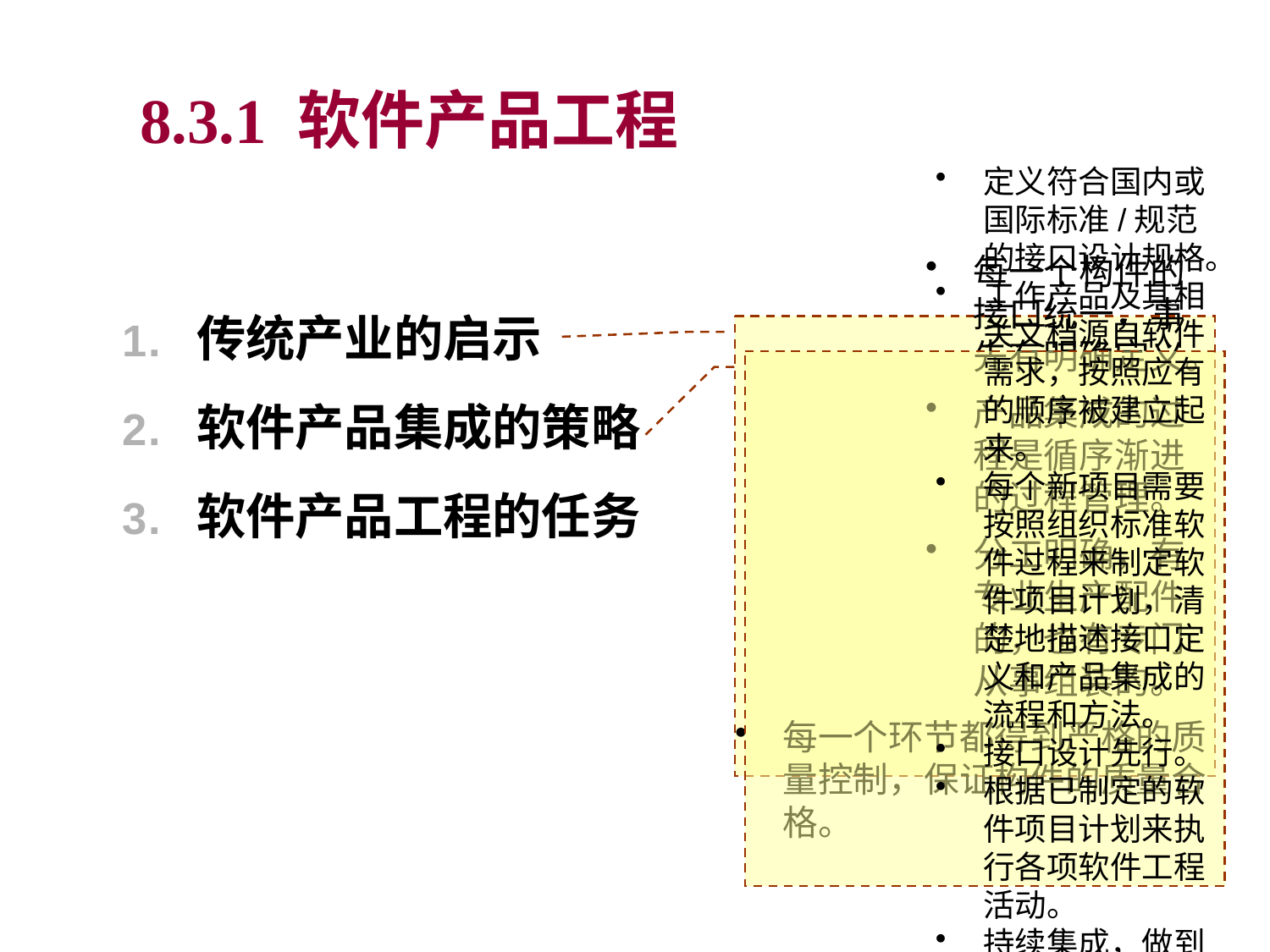

8.3.1 软件产品工程
传统产业的启示
软件产品集成的策略
软件产品工程的任务
每一个构件的接口统一，事先有明确定义。
产品集成的过程是循序渐进的过程管理。
分工明确，有专业生产配件的，也有专门从事组装的。
每一个环节都得到严格的质量控制，保证构件的质量合格。
定义符合国内或国际标准/规范的接口设计规格。
工作产品及其相关文档源自软件需求，按照应有的顺序被建立起来。
每个新项目需要按照组织标准软件过程来制定软件项目计划，清楚地描述接口定义和产品集成的流程和方法。
接口设计先行。
根据已制定的软件项目计划来执行各项软件工程活动。
持续集成，做到每日构建集成的软件包，保证接口及时得到验证。